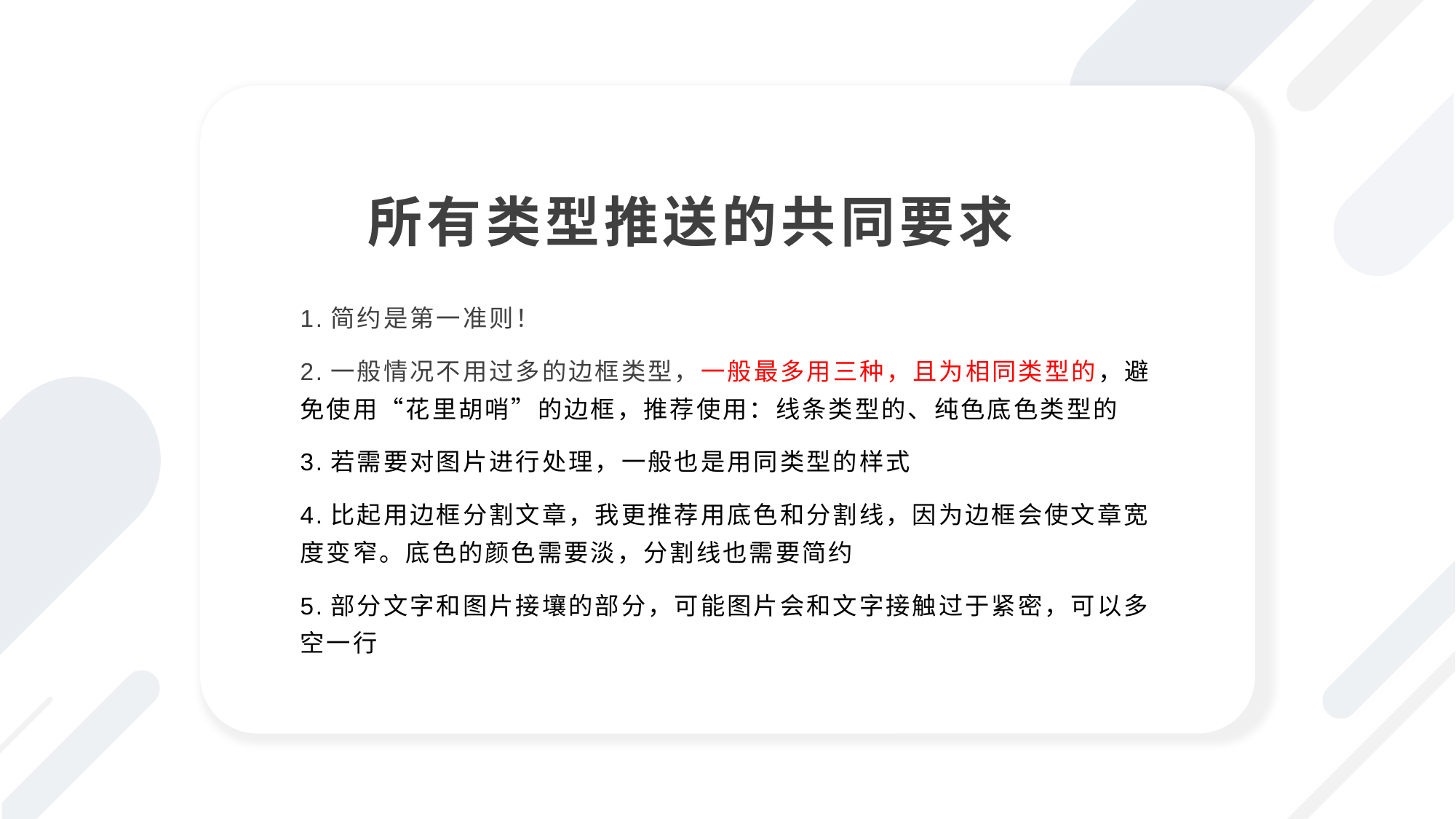

所有类型推送的共同要求
1.简约是第一准则！
2.一般情况不用过多的边框类型，一般最多用三种，且为相同类型的，避免使用“花里胡哨”的边框，推荐使用：线条类型的、纯色底色类型的
3.若需要对图片进行处理，一般也是用同类型的样式
4.比起用边框分割文章，我更推荐用底色和分割线，因为边框会使文章宽度变窄。底色的颜色需要淡，分割线也需要简约
5.部分文字和图片接壤的部分，可能图片会和文字接触过于紧密，可以多空一行